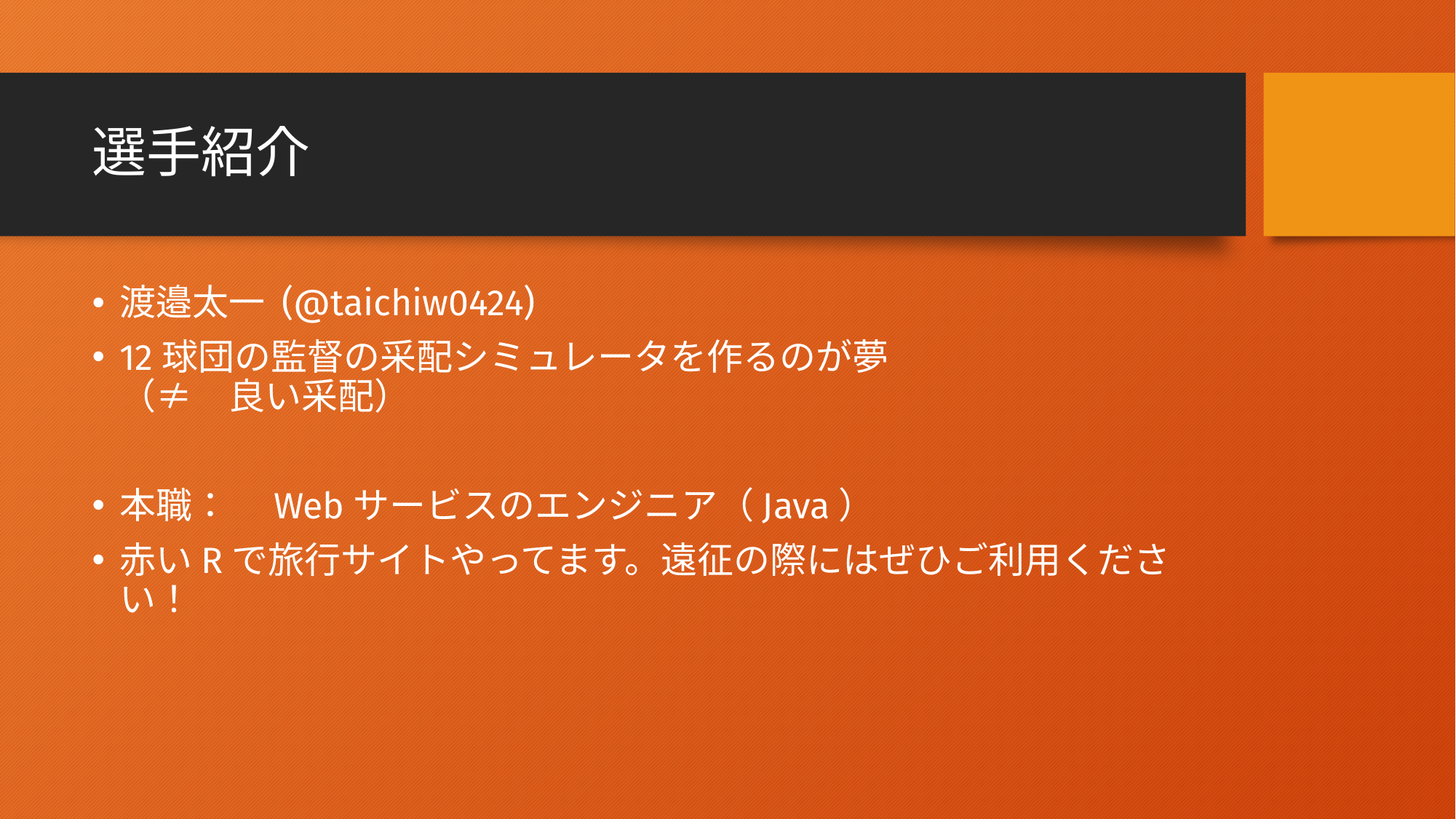

# 選手紹介
渡邉太一 (@taichiw0424)
12球団の監督の采配シミュレータを作るのが夢
（≠　良い采配）

本職：　Webサービスのエンジニア（Java）
赤いRで旅行サイトやってます。遠征の際にはぜひご利用ください！